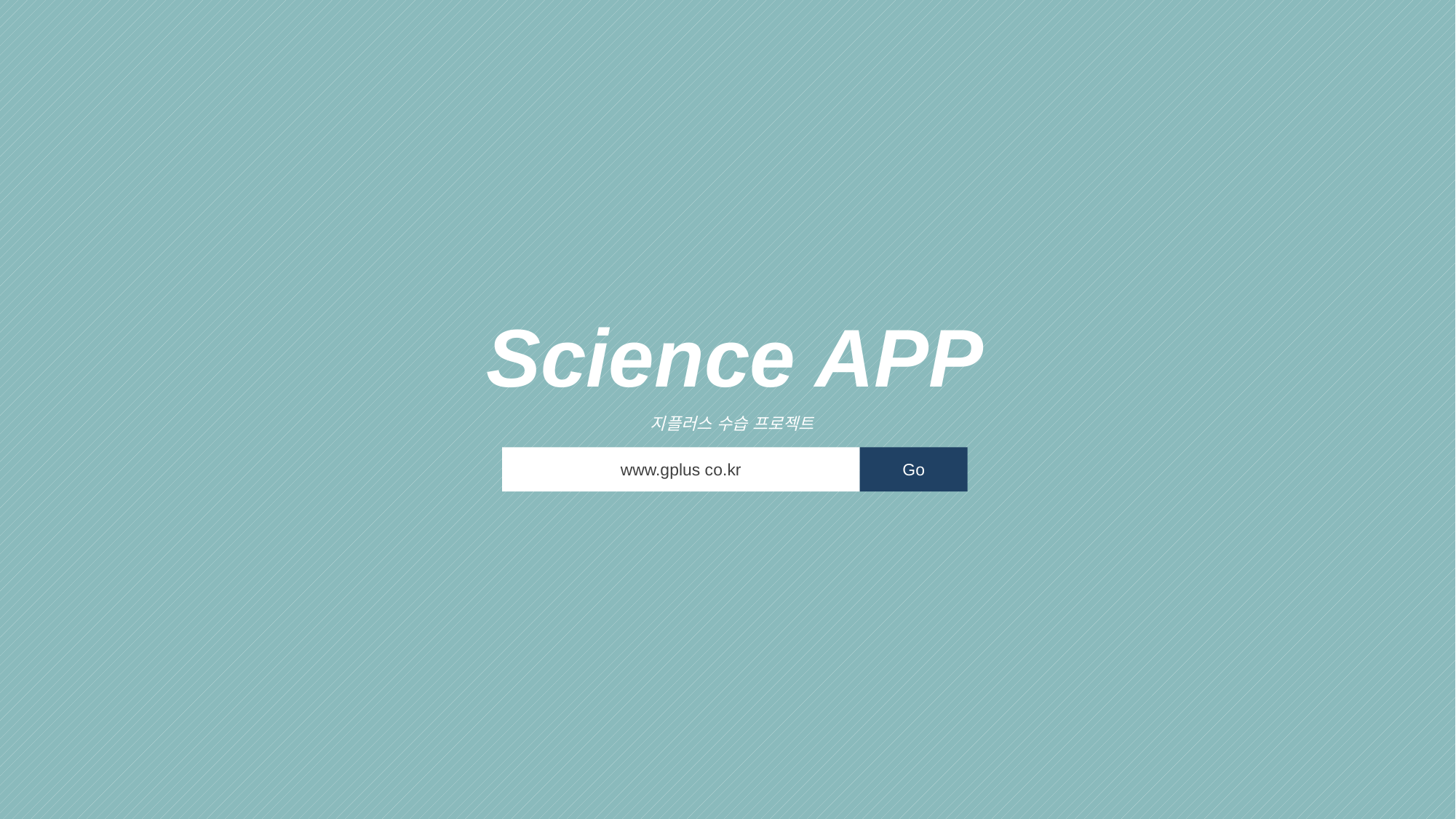

Science APP
지플러스 수습 프로젝트
www.gplus co.kr
Go